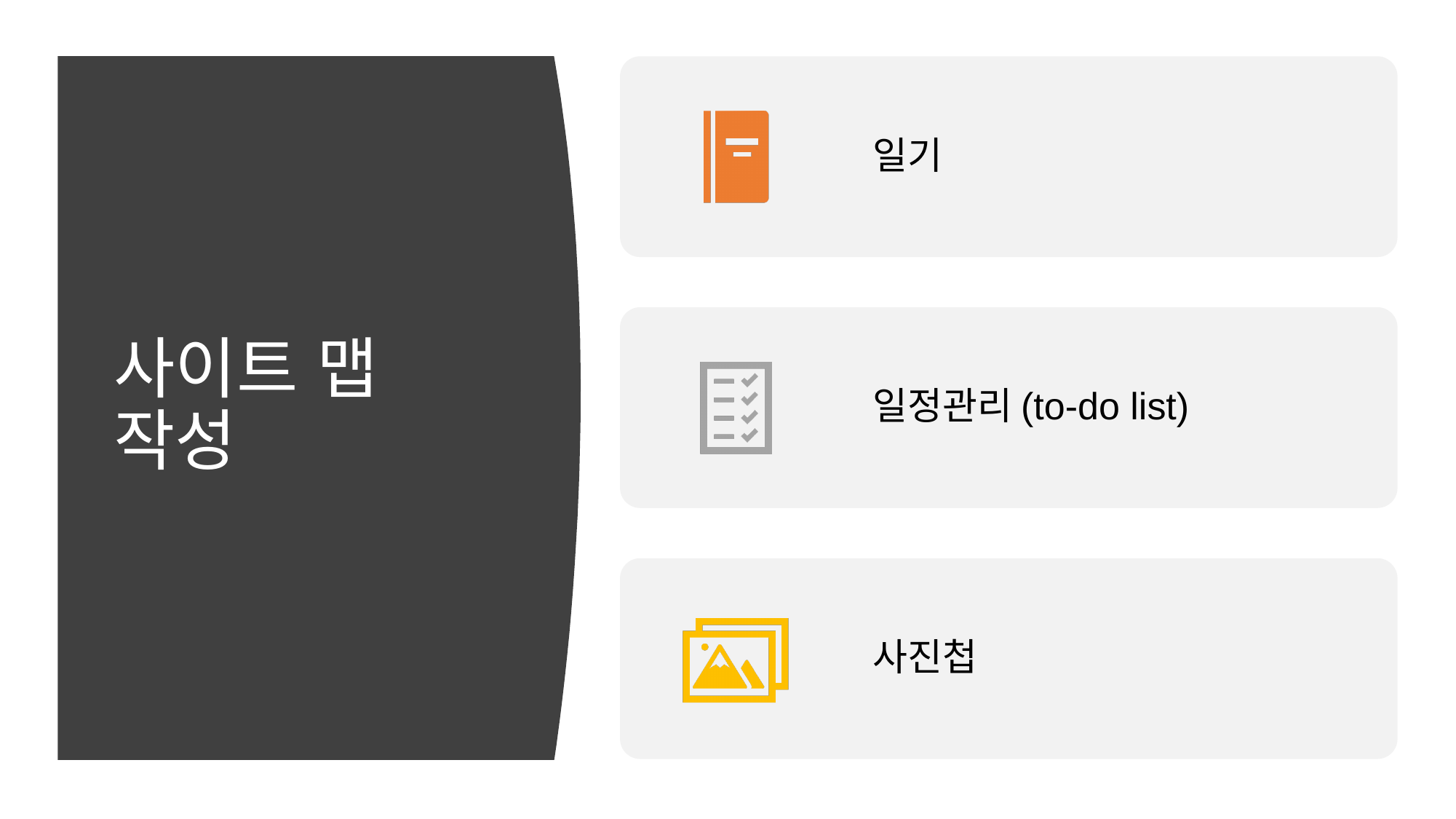

일기
일정관리(to-do list)
사진첩

# 사이트 맵 작성